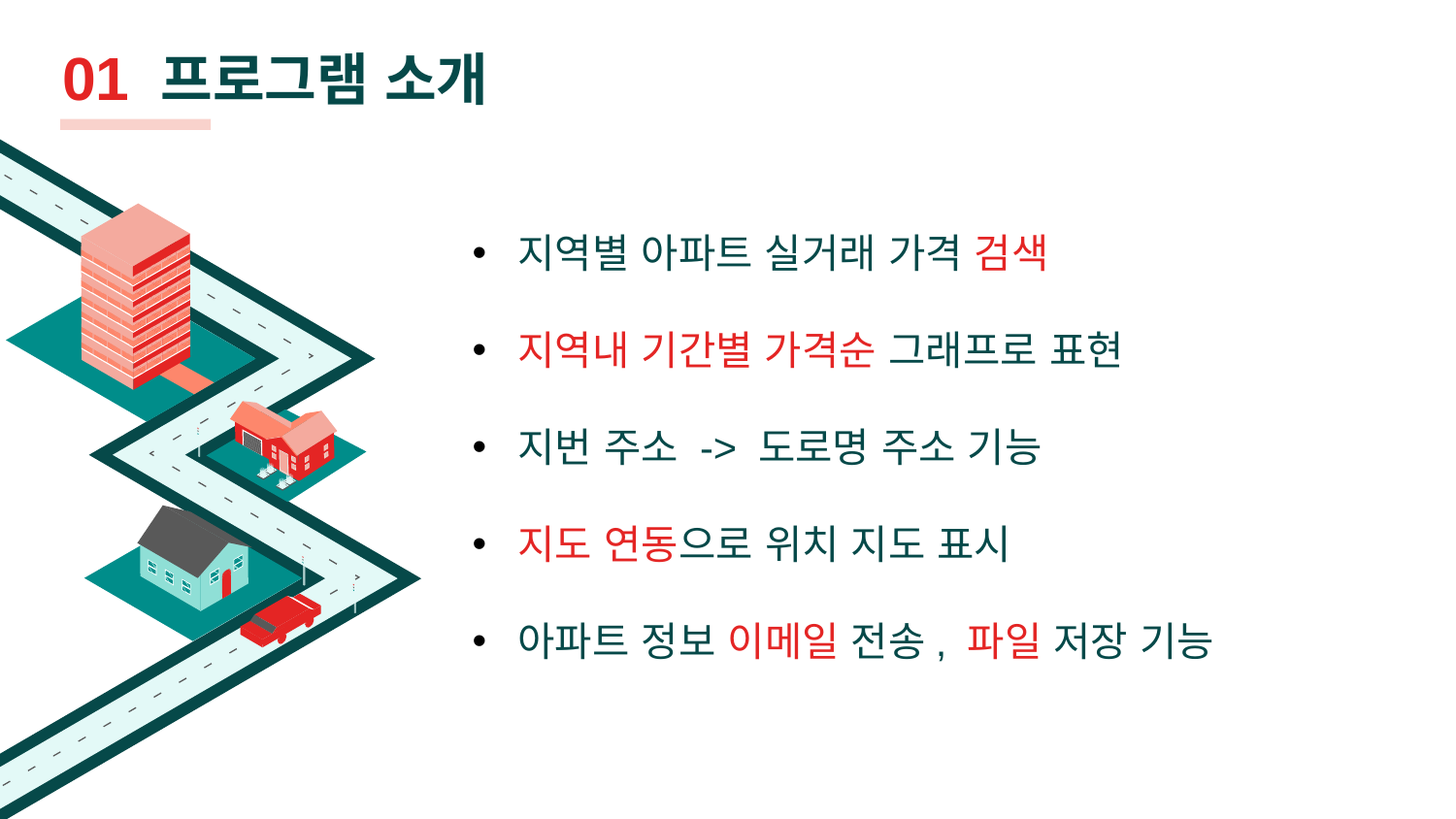

# 01 프로그램 소개

지역별 아파트 실거래 가격 검색
지역내 기간별 가격순 그래프로 표현
지번 주소 -> 도로명 주소 기능
지도 연동으로 위치 지도 표시
아파트 정보 이메일 전송, 파일 저장 기능